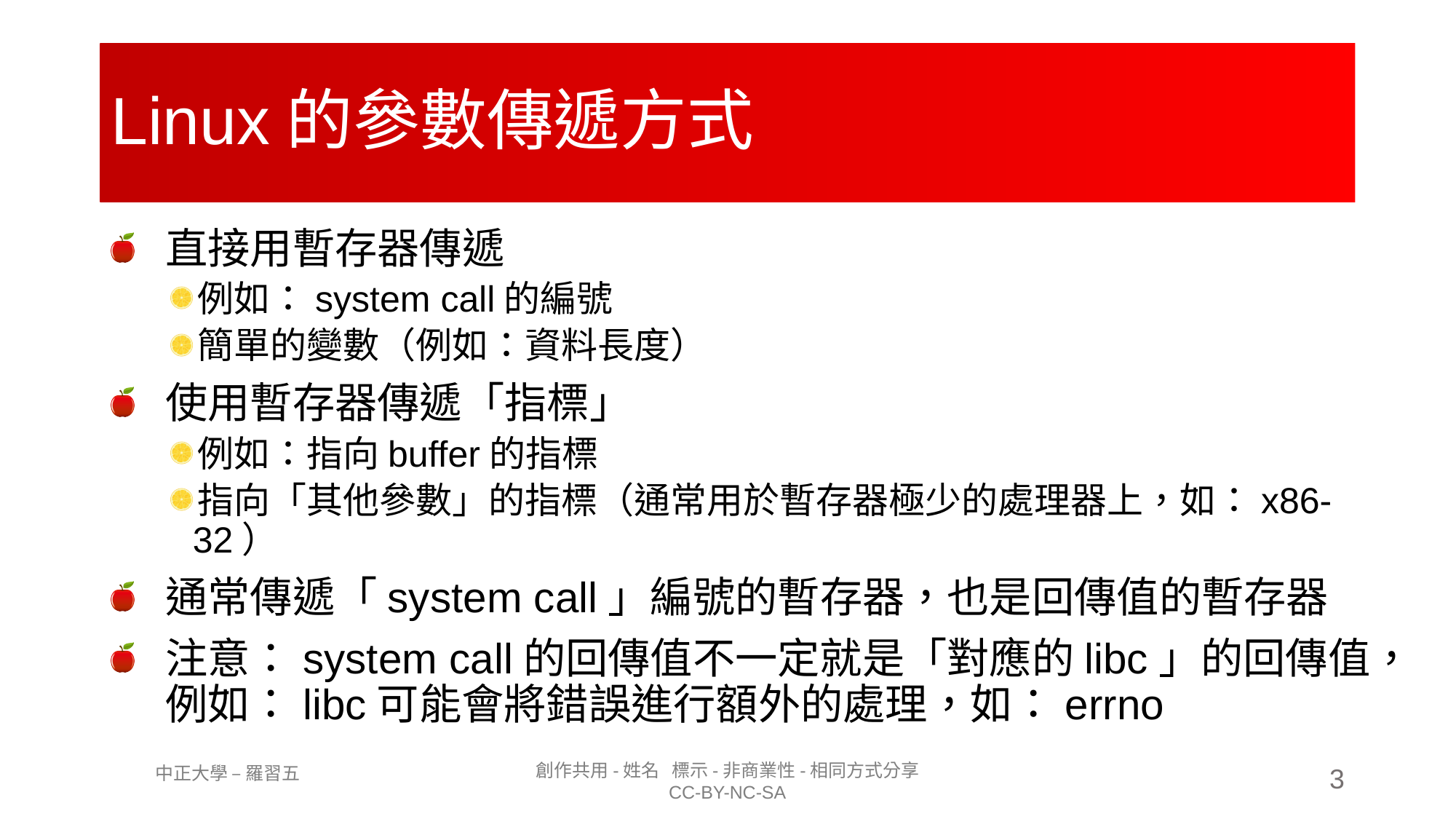

# Linux的參數傳遞方式
直接用暫存器傳遞
例如：system call的編號
簡單的變數（例如：資料長度）
使用暫存器傳遞「指標」
例如：指向buffer的指標
指向「其他參數」的指標（通常用於暫存器極少的處理器上，如：x86-32）
通常傳遞「system call」編號的暫存器，也是回傳值的暫存器
注意：system call的回傳值不一定就是「對應的libc」的回傳值，例如：libc可能會將錯誤進行額外的處理，如：errno